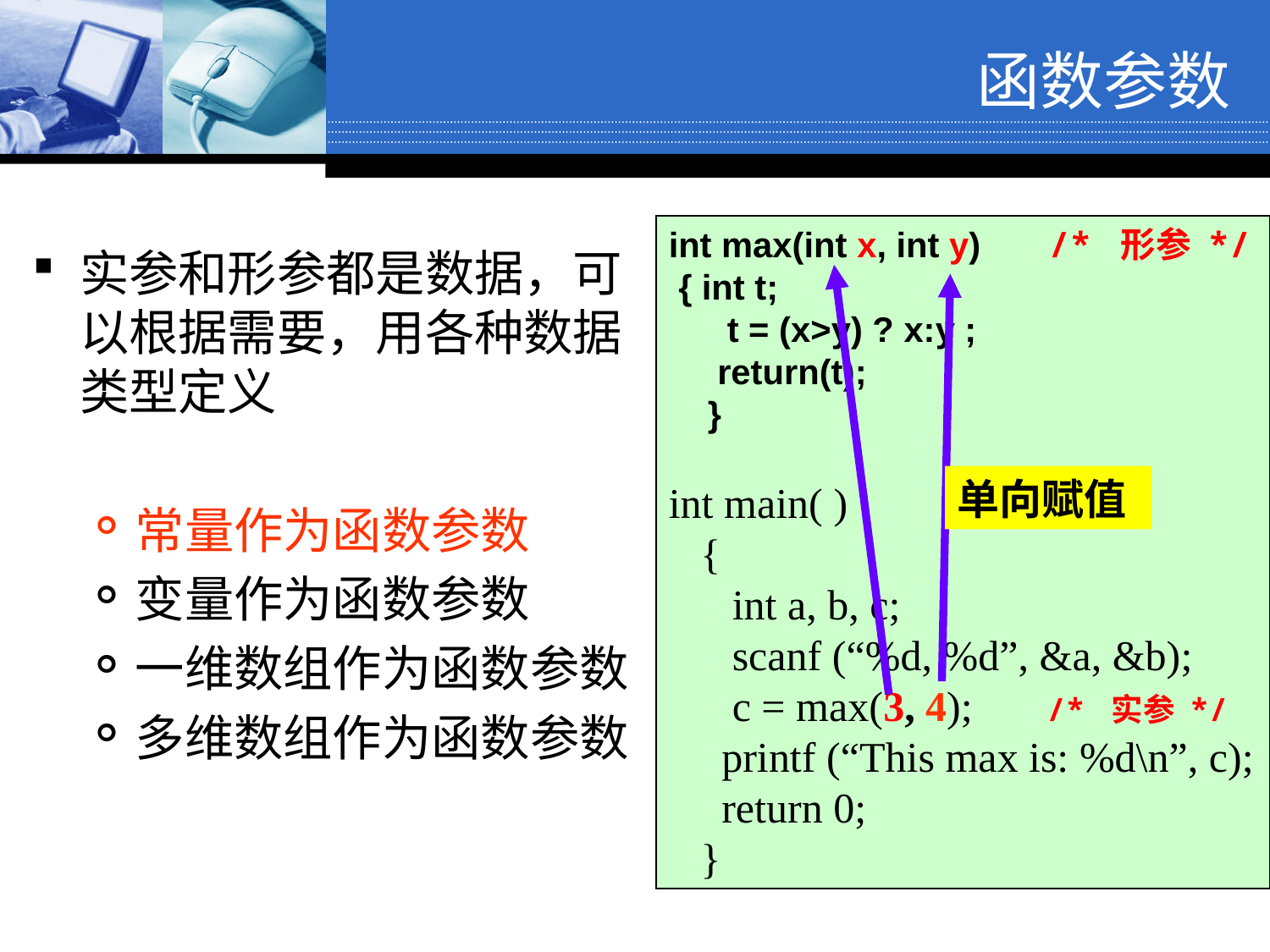

函数参数

int max(int x, int y)       /* 形参 */
 { int t;
      t = (x>y) ? x:y ;
     return(t);
    }

int main( )
   {
      int a, b, c;
      scanf (“%d, %d”, &a, &b);
      c = max(3, 4);       /* 实参 */
     printf (“This max is: %d\n”, c);
     return 0;
   }
实参和形参都是数据，可以根据需要，用各种数据类型定义

常量作为函数参数
变量作为函数参数
一维数组作为函数参数
多维数组作为函数参数

单向赋值